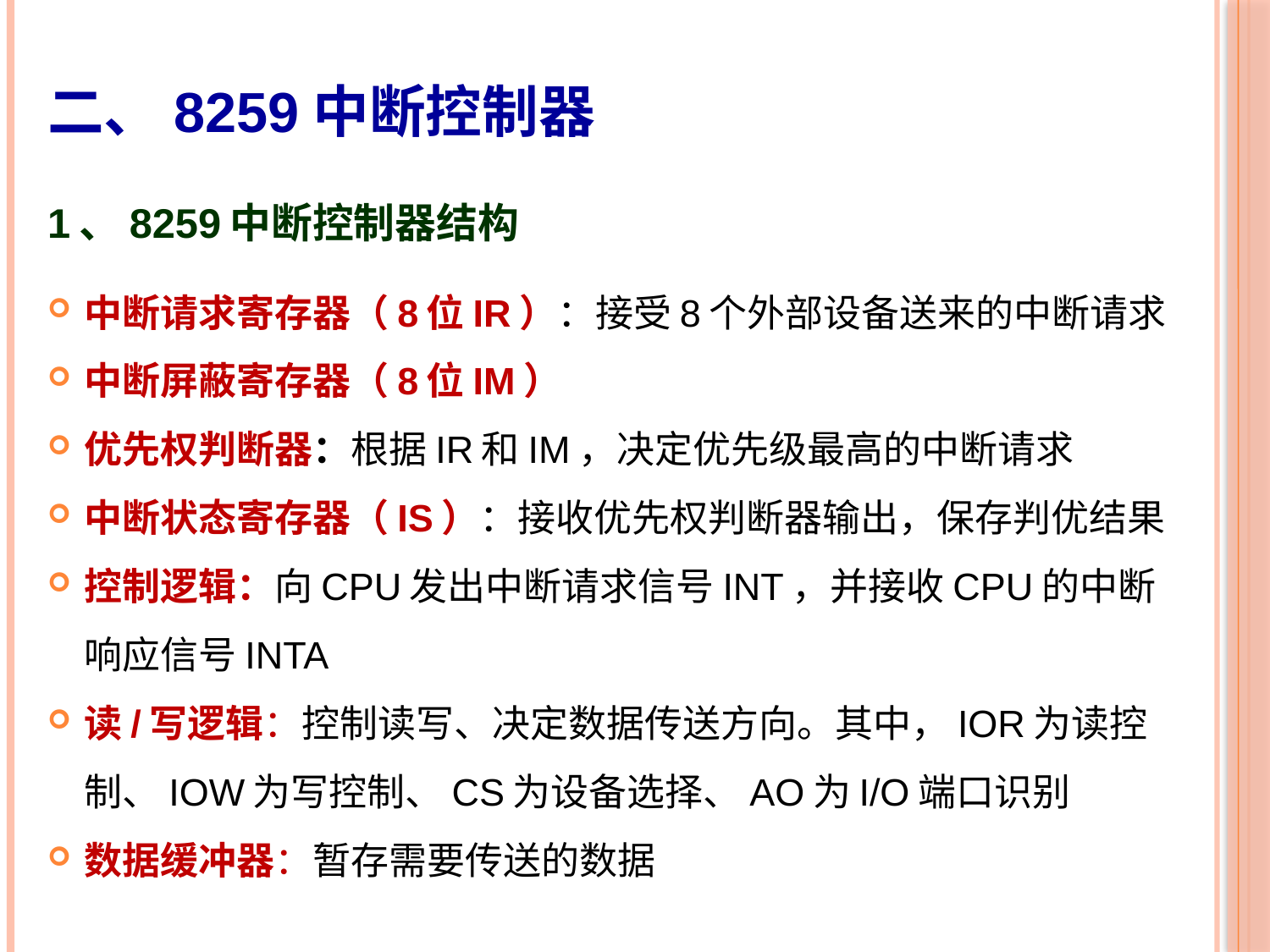

二、8259中断控制器
1、8259中断控制器结构
中断请求寄存器（8位IR）：接受8个外部设备送来的中断请求
中断屏蔽寄存器（8位IM）
优先权判断器：根据IR和IM，决定优先级最高的中断请求
中断状态寄存器（IS）：接收优先权判断器输出，保存判优结果
控制逻辑：向CPU发出中断请求信号INT，并接收CPU的中断响应信号INTA
读/写逻辑：控制读写、决定数据传送方向。其中，IOR为读控制、IOW为写控制、CS为设备选择、AO为I/O端口识别
数据缓冲器：暂存需要传送的数据